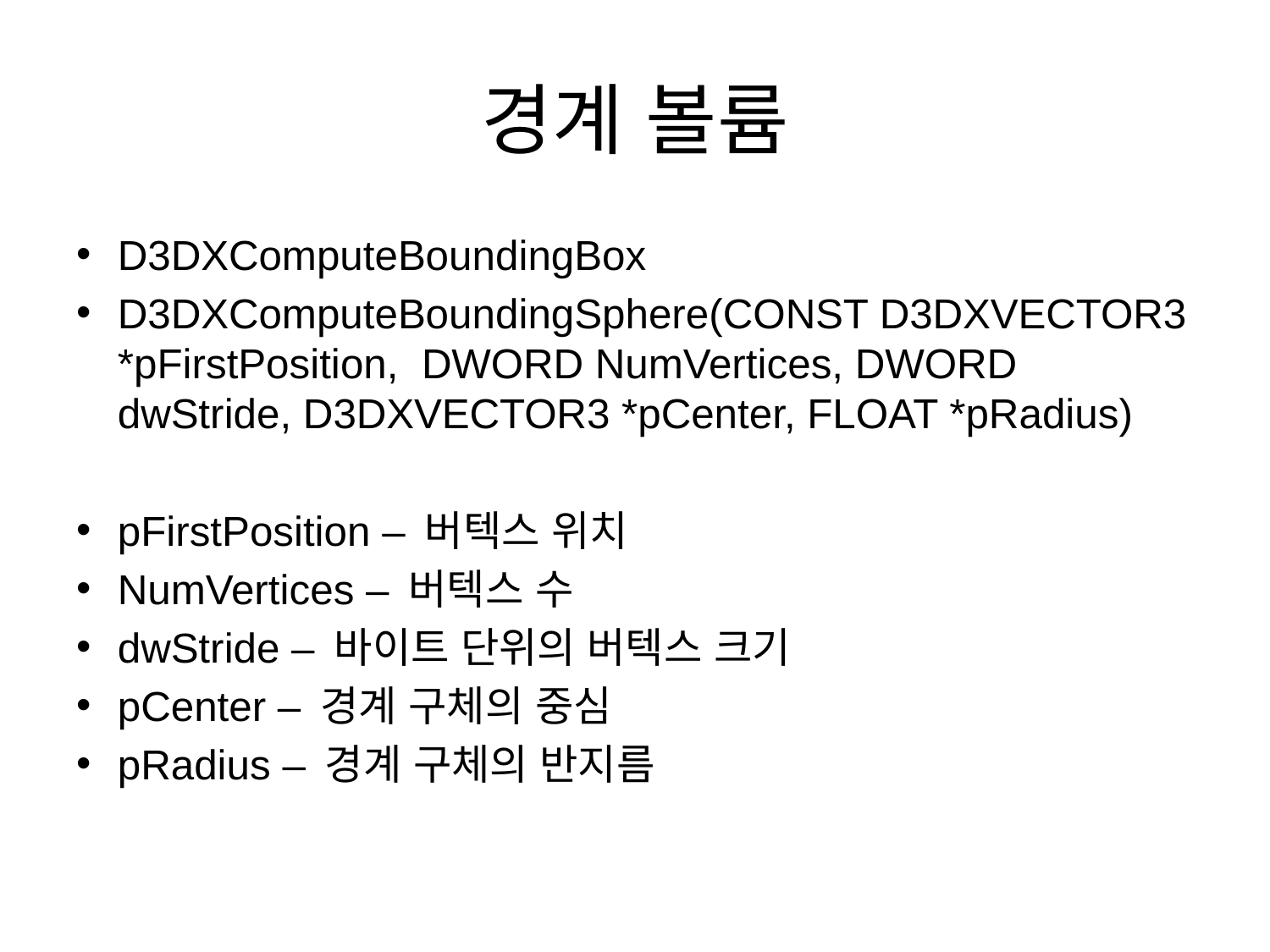

# 경계 볼륨
D3DXComputeBoundingBox
D3DXComputeBoundingSphere(CONST D3DXVECTOR3 *pFirstPosition,  DWORD NumVertices, DWORD dwStride, D3DXVECTOR3 *pCenter, FLOAT *pRadius)

pFirstPosition – 버텍스 위치
NumVertices – 버텍스 수
dwStride – 바이트 단위의 버텍스 크기
pCenter – 경계 구체의 중심
pRadius – 경계 구체의 반지름